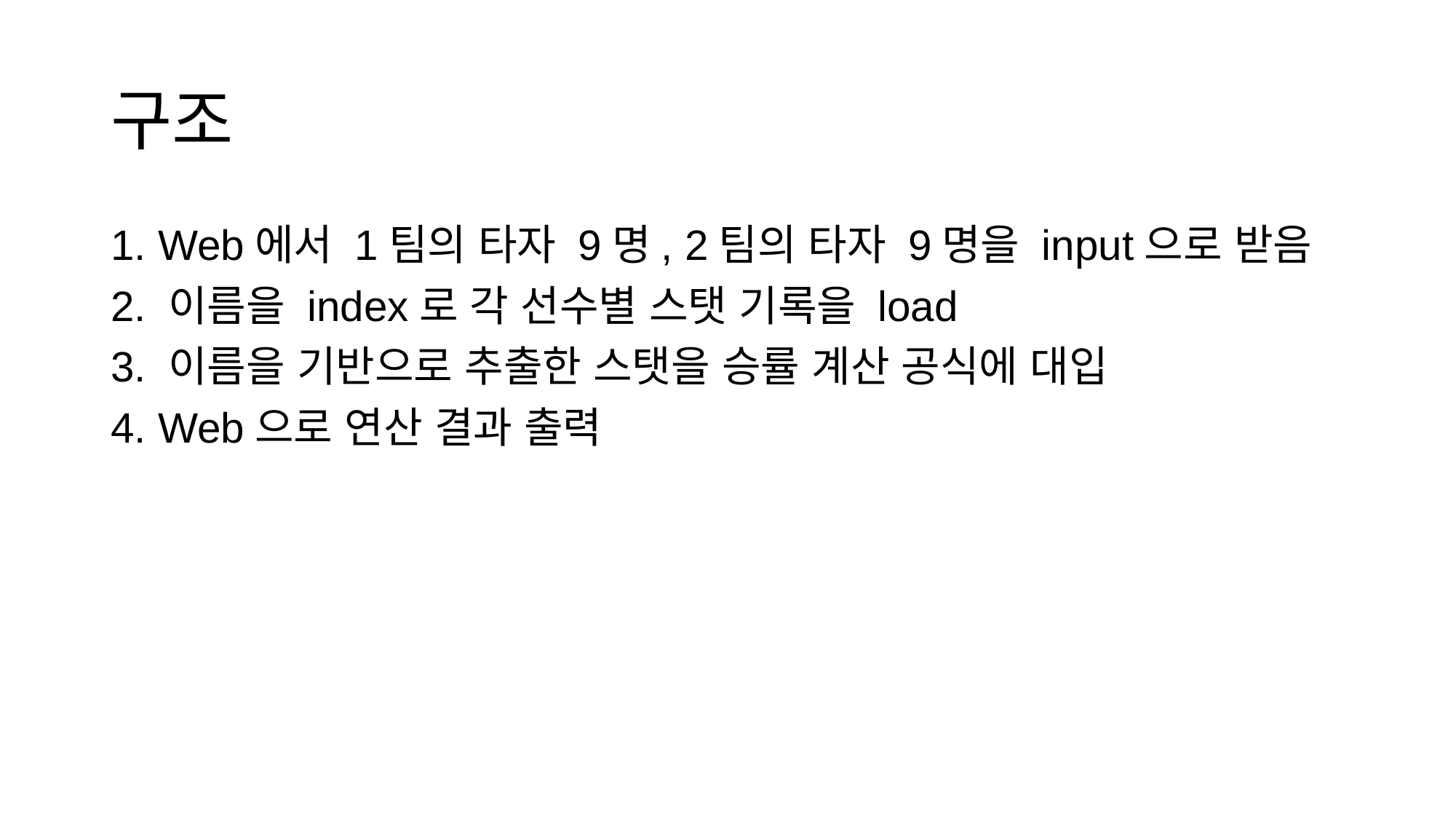

# 구조
1. Web에서 1팀의 타자 9명, 2팀의 타자 9명을 input으로 받음
2. 이름을 index로 각 선수별 스탯 기록을 load
3. 이름을 기반으로 추출한 스탯을 승률 계산 공식에 대입
4. Web으로 연산 결과 출력